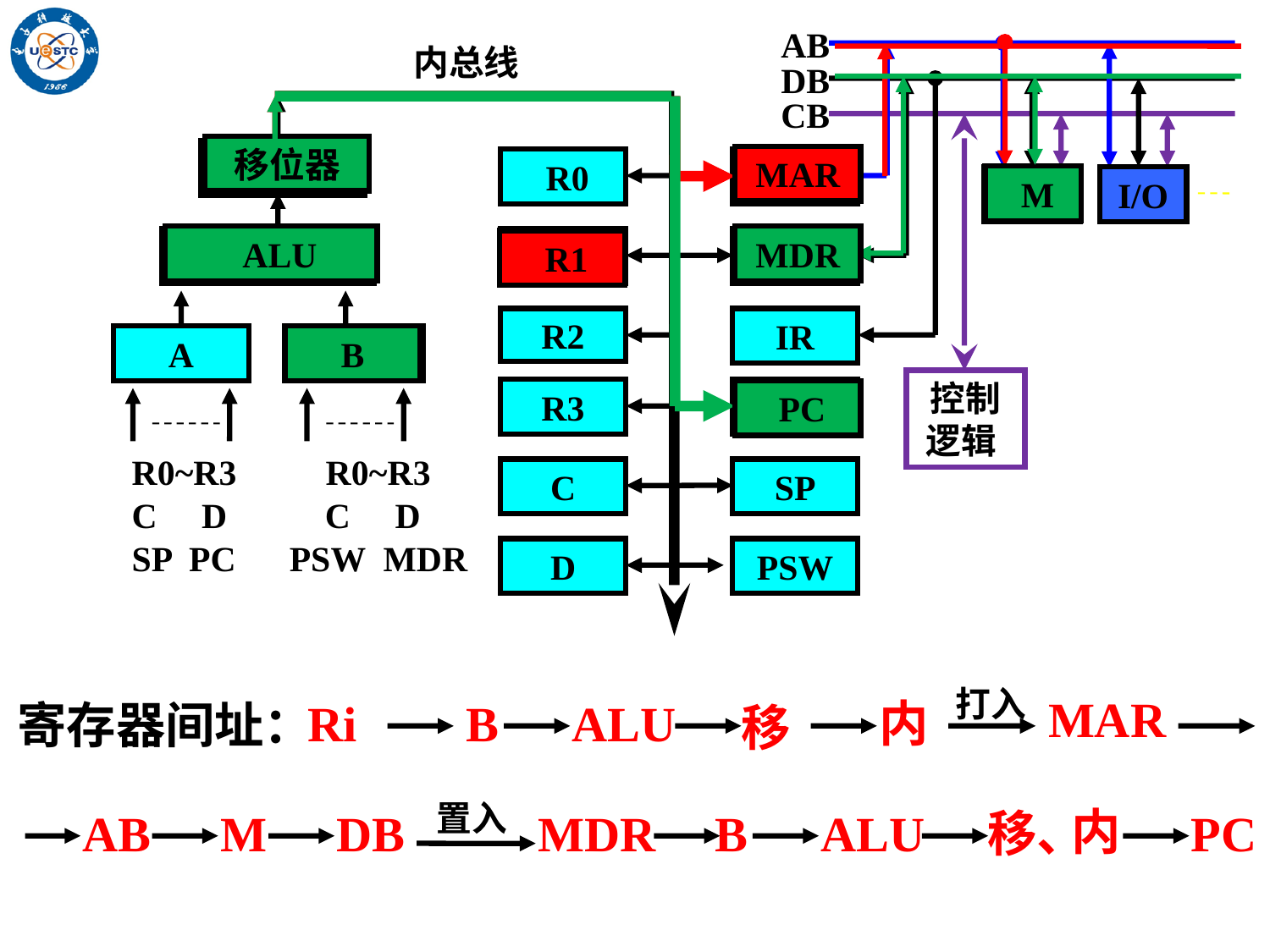

AB
内总线

DB

CB

移位器
 R0
MAR
 M
I/O

  ALU

 R1
MDR

R2
IR
A
B

控制逻辑
R3
 PC

     R0~R3          R0~R3
     C     D           C     D
     SP  PC      PSW  MDR
C
SP

D
PSW

移位器
移位器
MAR
 M
  ALU
  ALU
MDR
 R1

B
B
 PC
打入
MAR
Ri
B
ALU
内
寄存器间址：
移

置入
内
移、
AB
M
DB
MDR
B
ALU
PC